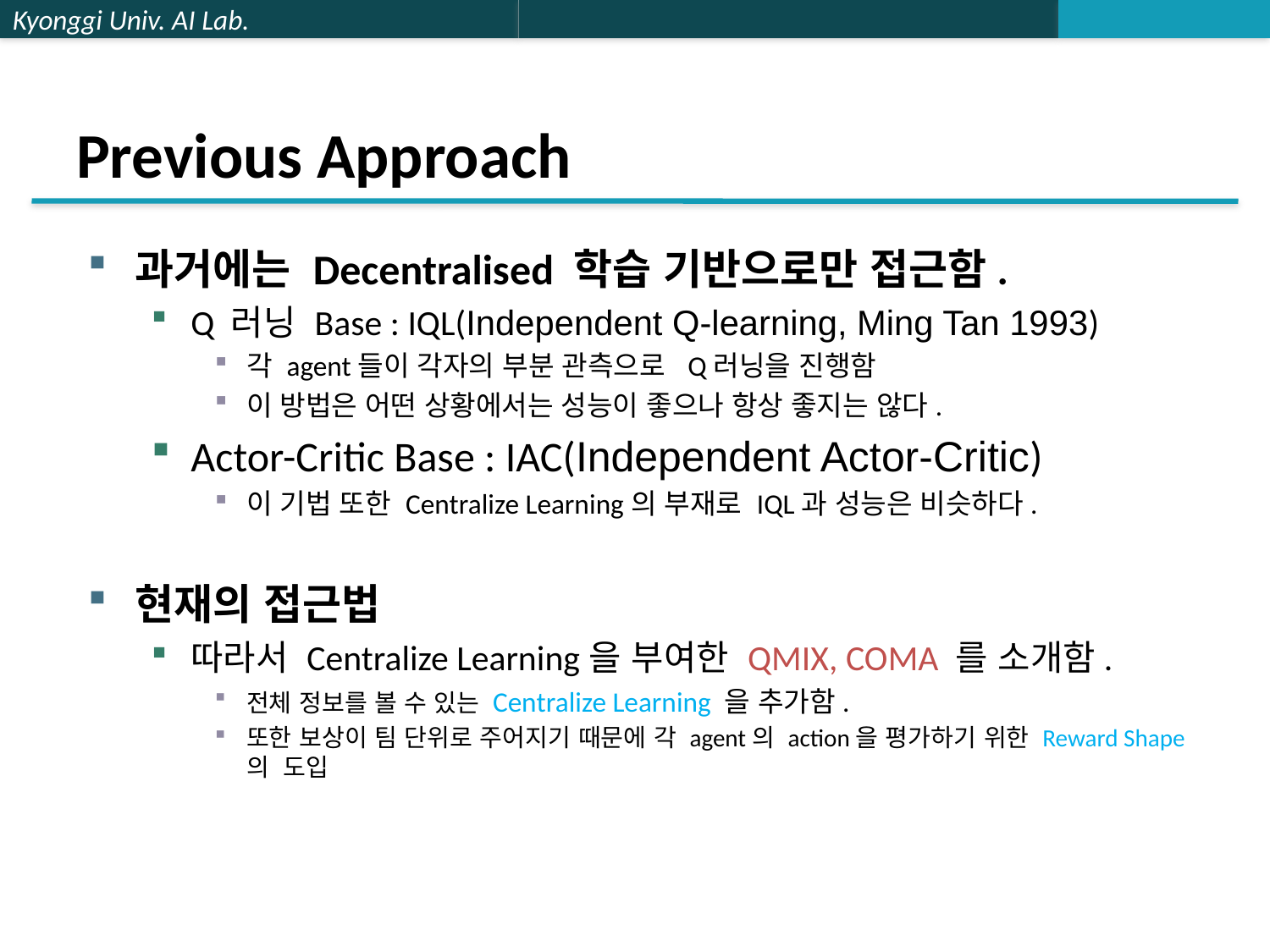

# Previous Approach

과거에는 Decentralised 학습 기반으로만 접근함.
Q 러닝 Base : IQL(Independent Q-learning, Ming Tan 1993)
각 agent들이 각자의 부분 관측으로  Q러닝을 진행함
이 방법은 어떤 상황에서는 성능이 좋으나 항상 좋지는 않다.
Actor-Critic Base : IAC(Independent Actor-Critic)
이 기법 또한 Centralize Learning의 부재로 IQL과 성능은 비슷하다.

현재의 접근법
따라서 Centralize Learning을 부여한 QMIX, COMA 를 소개함.
전체 정보를 볼 수 있는 Centralize Learning 을 추가함.
또한 보상이 팀 단위로 주어지기 때문에 각 agent의 action을 평가하기 위한 Reward Shape 의  도입